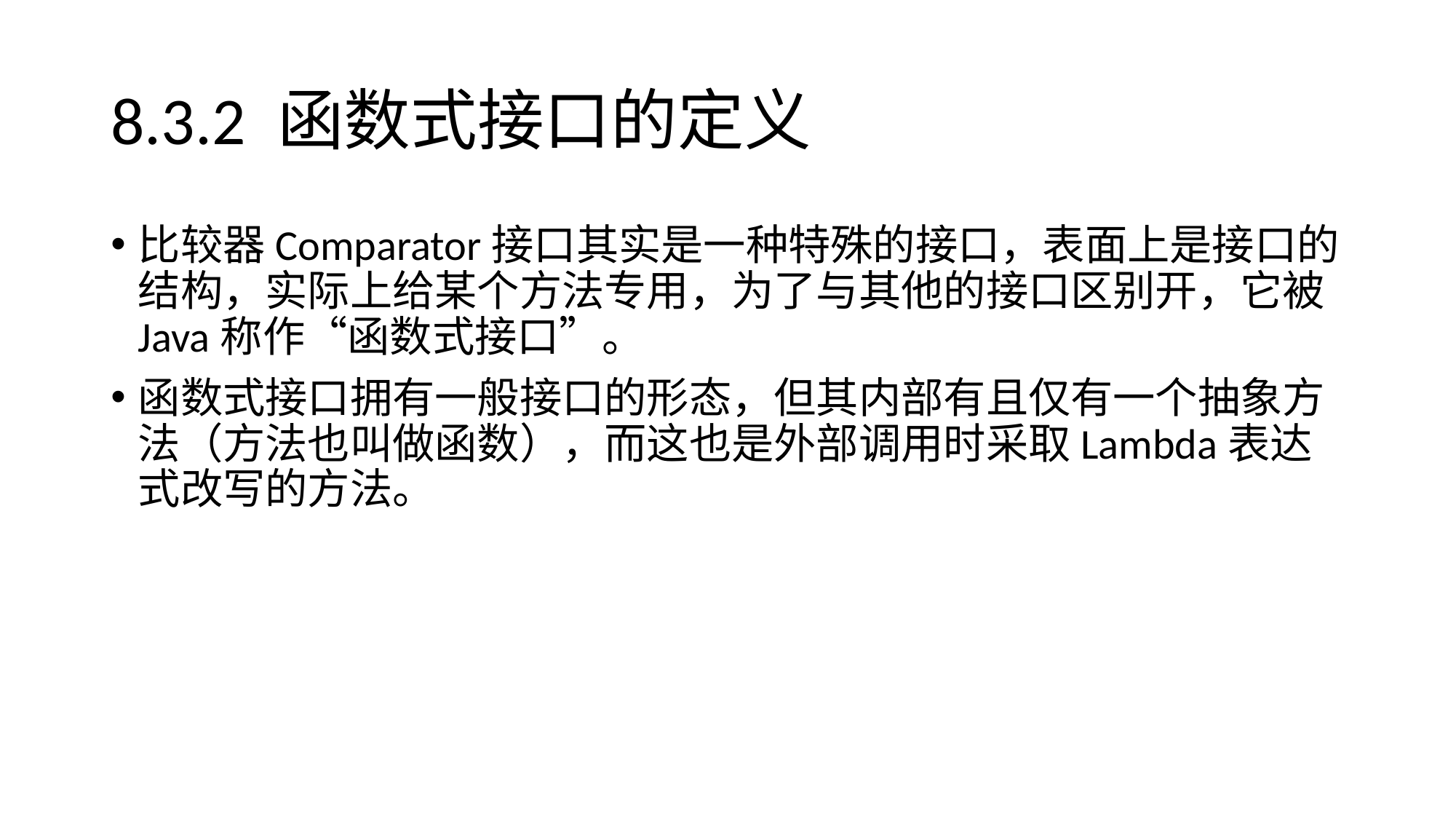

# 8.3.2 函数式接口的定义
比较器Comparator接口其实是一种特殊的接口，表面上是接口的结构，实际上给某个方法专用，为了与其他的接口区别开，它被Java称作“函数式接口”。
函数式接口拥有一般接口的形态，但其内部有且仅有一个抽象方法（方法也叫做函数），而这也是外部调用时采取Lambda表达式改写的方法。